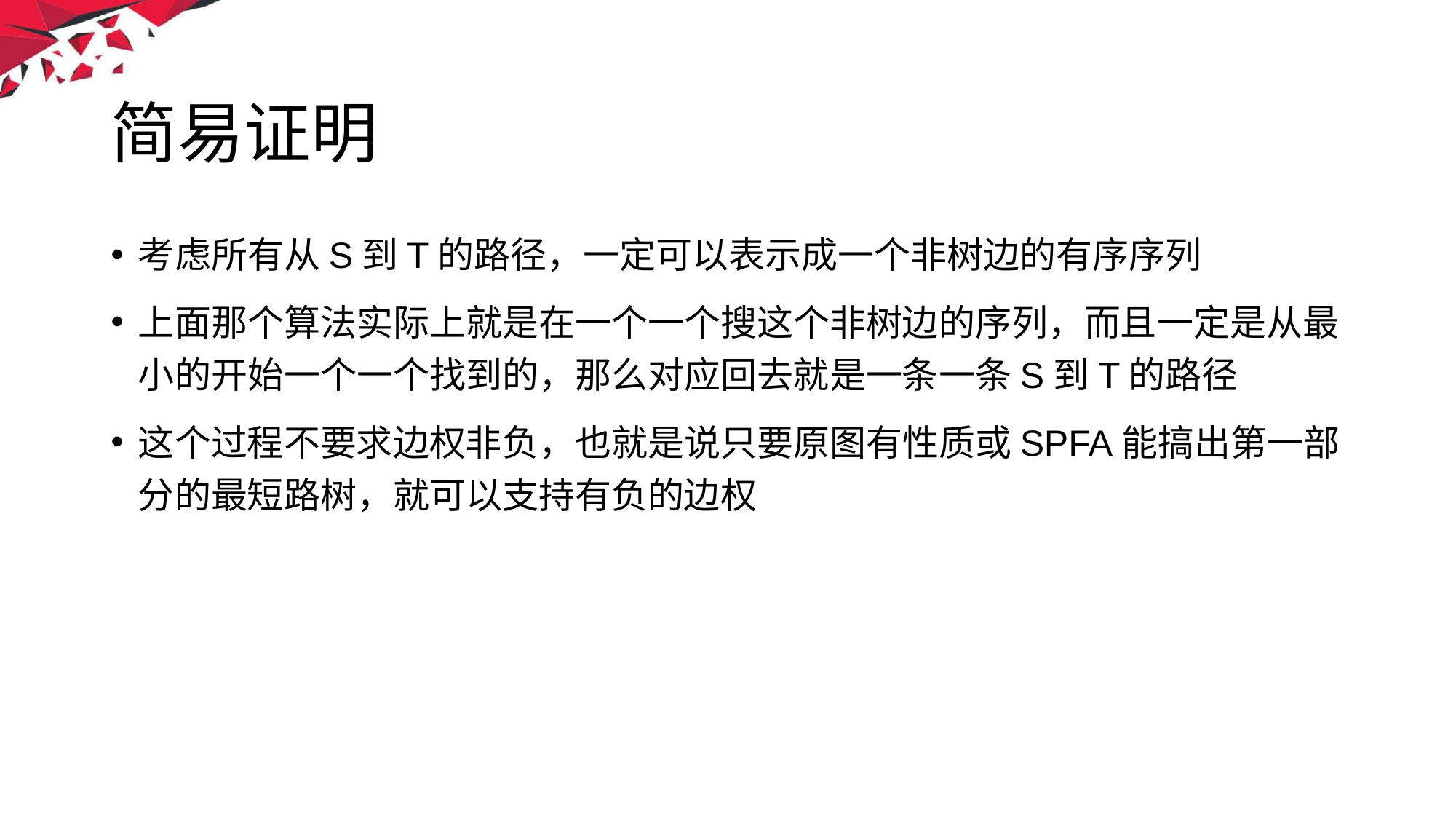

# 简易证明
考虑所有从S到T的路径，一定可以表示成一个非树边的有序序列
上面那个算法实际上就是在一个一个搜这个非树边的序列，而且一定是从最小的开始一个一个找到的，那么对应回去就是一条一条S到T的路径
这个过程不要求边权非负，也就是说只要原图有性质或SPFA能搞出第一部分的最短路树，就可以支持有负的边权